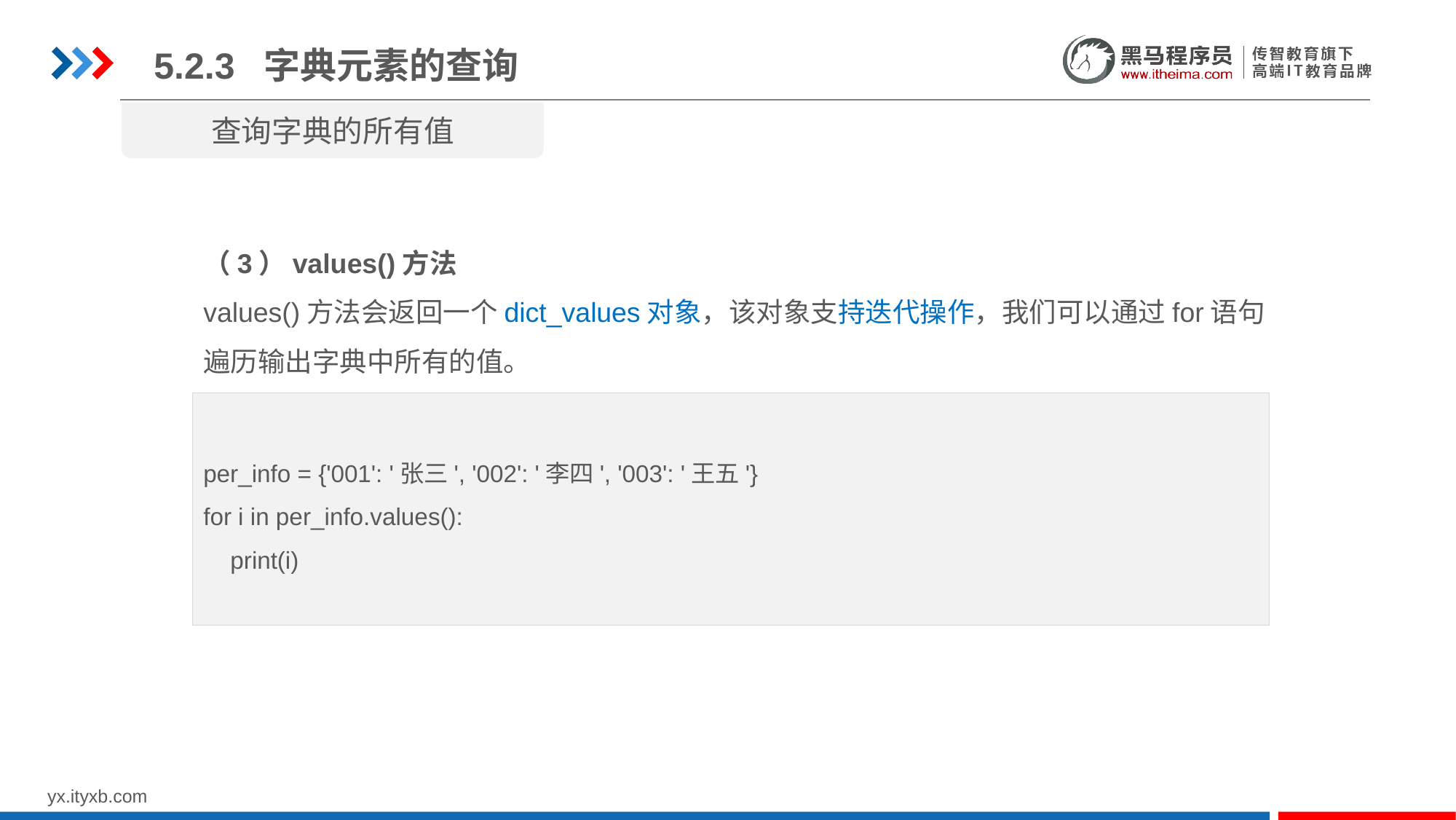

5.2.3  字典元素的查询

查询字典的所有值
（3）values()方法
values()方法会返回一个dict_values对象，该对象支持迭代操作，我们可以通过for语句遍历输出字典中所有的值。
per_info = {'001': '张三', '002': '李四', '003': '王五'}
for i in per_info.values():
    print(i)